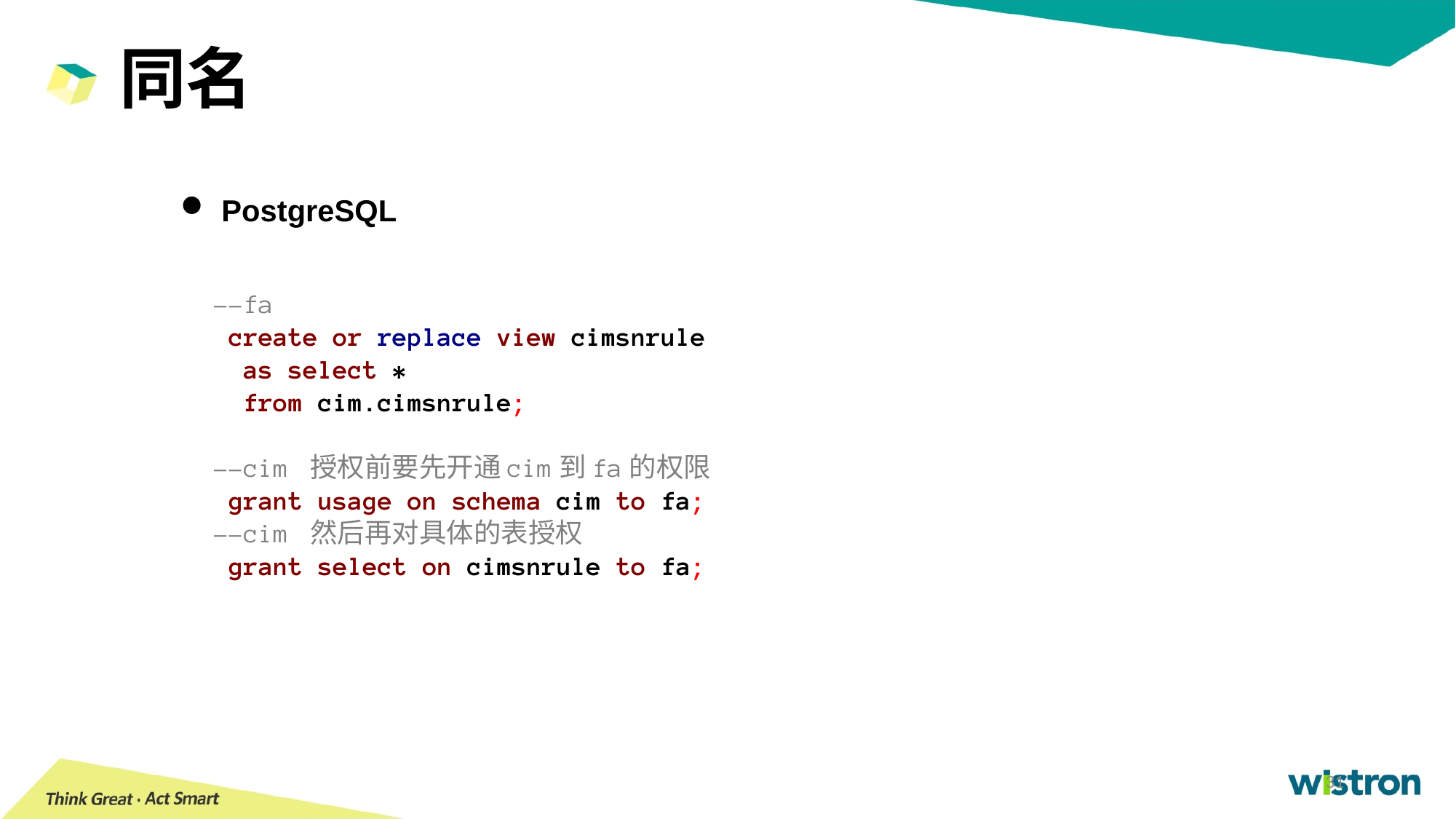

同名
PostgreSQL
--fa
 create or replace view cimsnrule
  as select *
  from cim.cimsnrule;

--cim 授权前要先开通cim到fa的权限
 grant usage on schema cim to fa;
--cim 然后再对具体的表授权
 grant select on cimsnrule to fa;

31